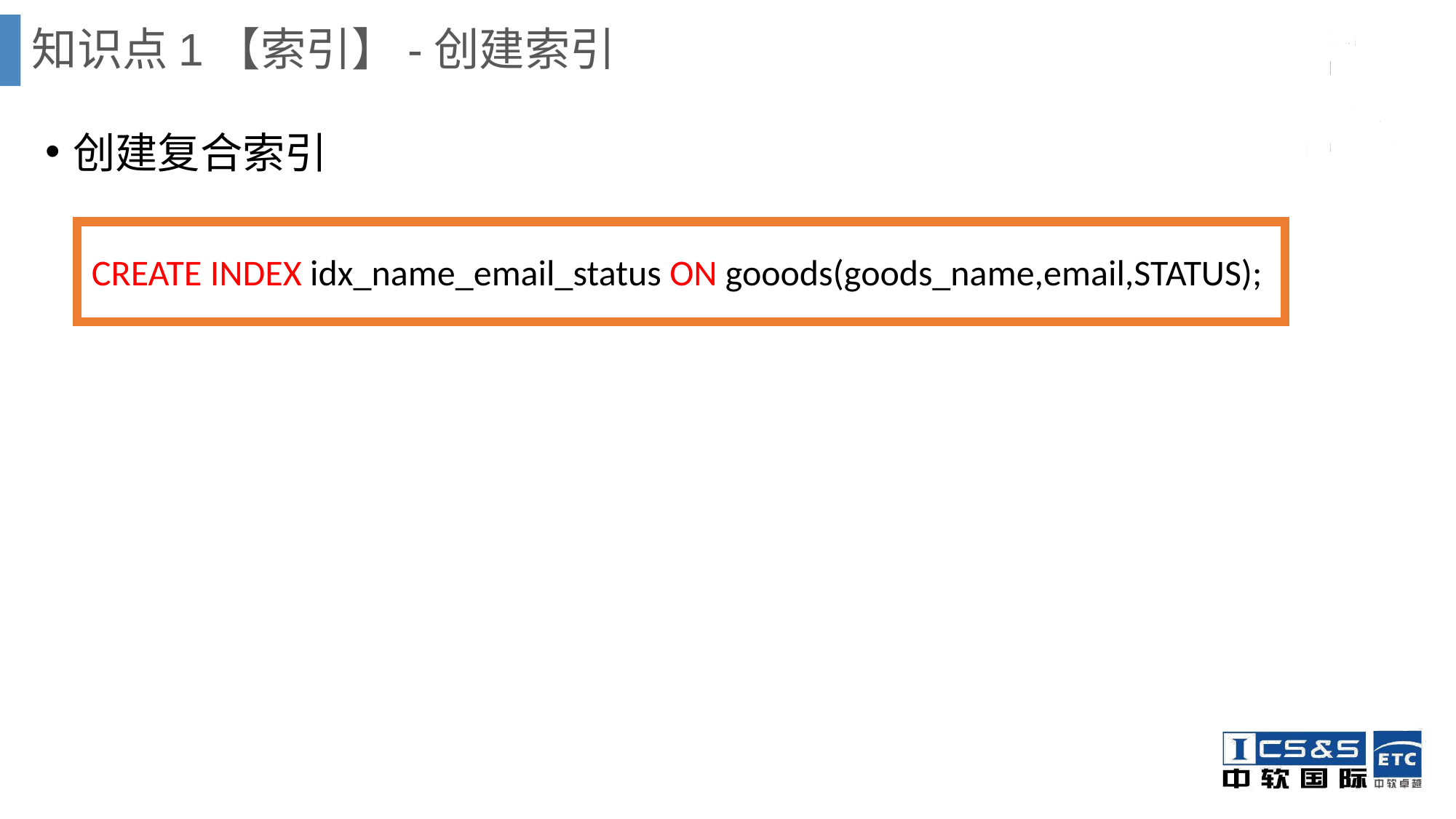

知识点1【索引】-创建索引
创建复合索引

CREATE INDEX idx_name_email_status ON gooods(goods_name,email,STATUS);